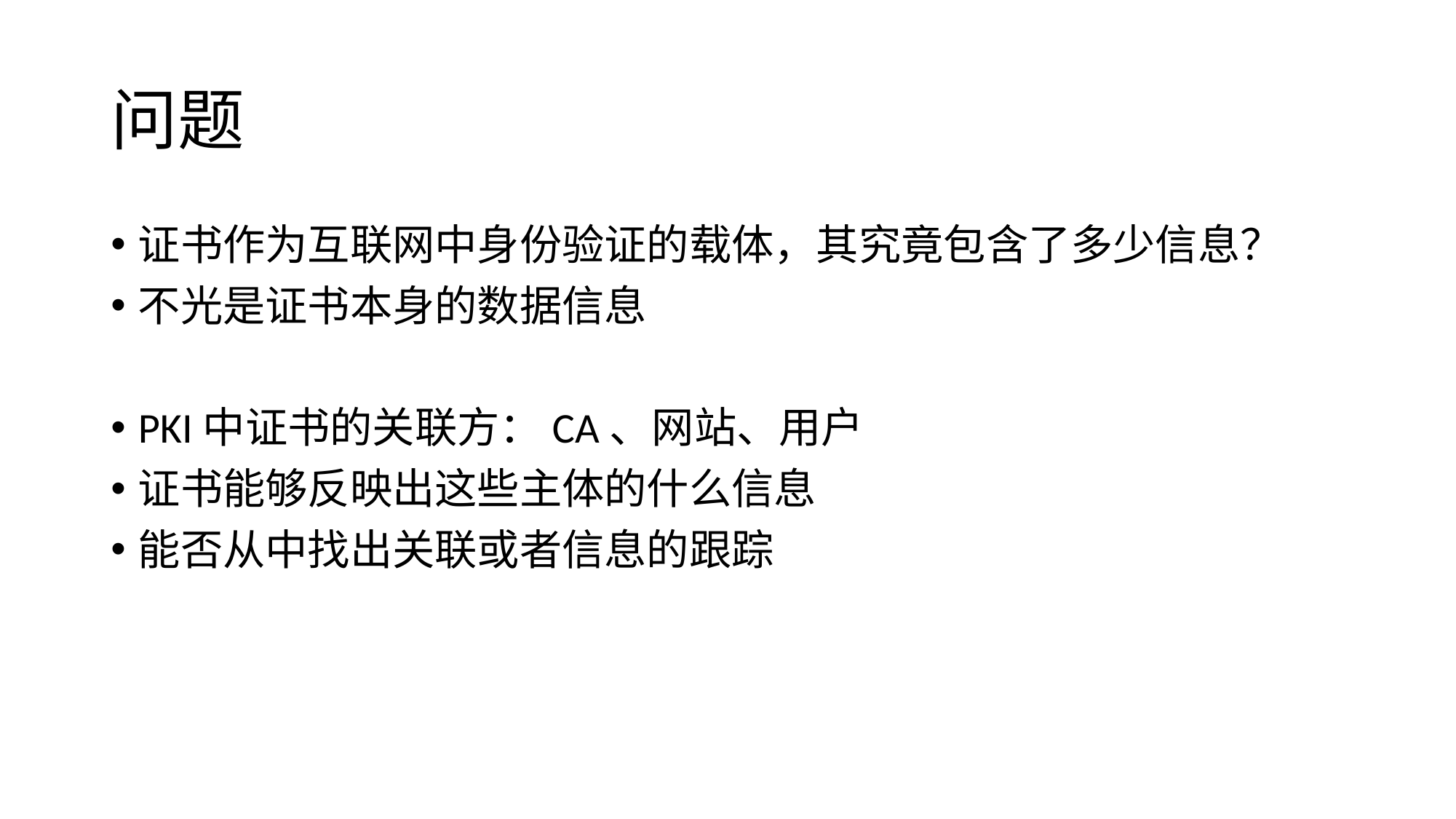

# 问题
证书作为互联网中身份验证的载体，其究竟包含了多少信息？
不光是证书本身的数据信息

PKI中证书的关联方：CA、网站、用户
证书能够反映出这些主体的什么信息
能否从中找出关联或者信息的跟踪